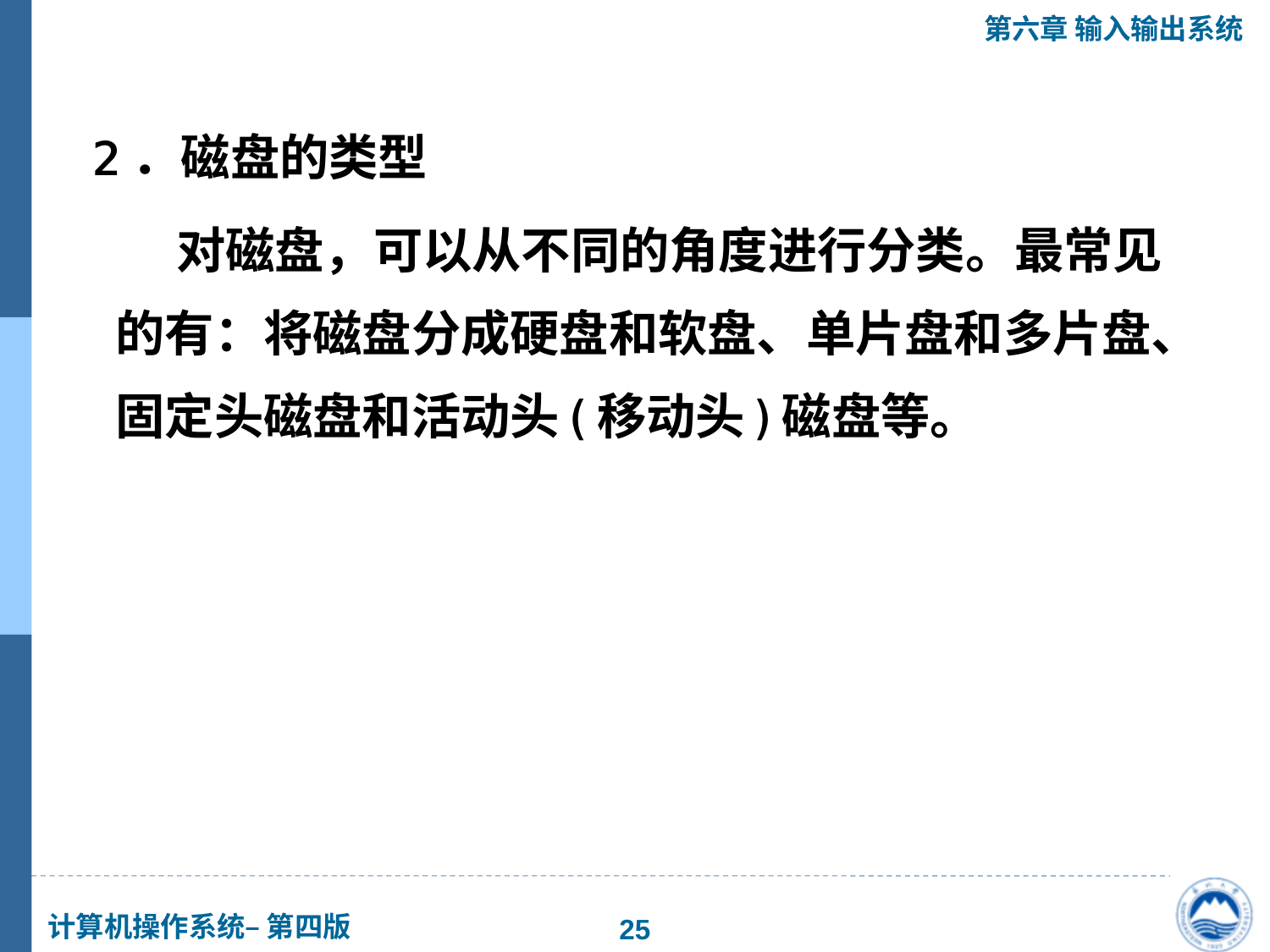

2．磁盘的类型
　　对磁盘，可以从不同的角度进行分类。最常见的有：将磁盘分成硬盘和软盘、单片盘和多片盘、固定头磁盘和活动头(移动头)磁盘等。